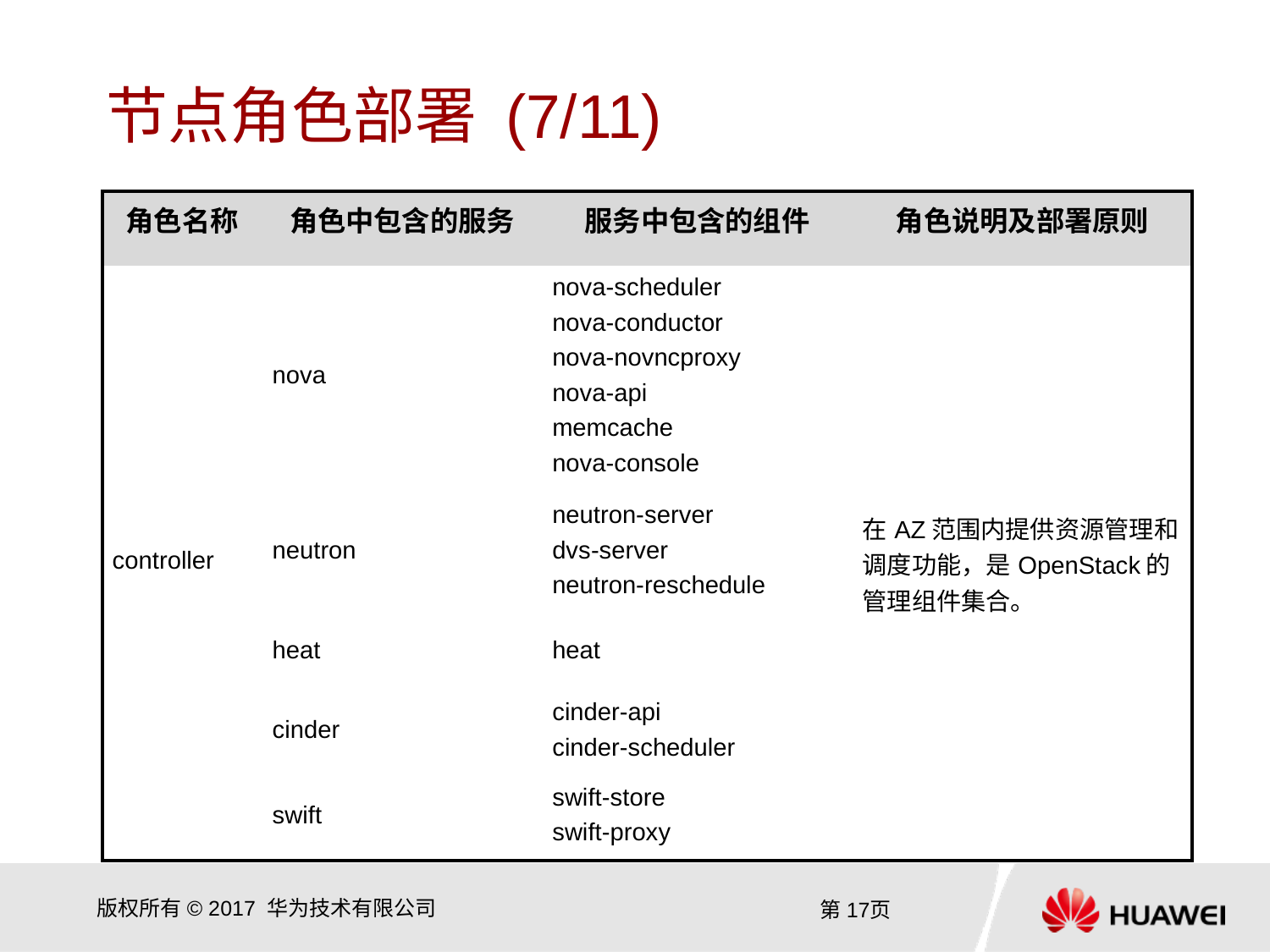

# 节点角色部署 (7/11)
| 角色名称 | 角色中包含的服务 | 服务中包含的组件 | 角色说明及部署原则 |
| --- | --- | --- | --- |
| controller | nova | nova-scheduler nova-conductor nova-novncproxy nova-api memcache nova-console | 在AZ范围内提供资源管理和调度功能，是OpenStack的管理组件集合。 |
|  | neutron | neutron-server dvs-server neutron-reschedule |  |
|  | heat | heat |  |
|  | cinder | cinder-api cinder-scheduler |  |
|  | swift | swift-store swift-proxy |  |